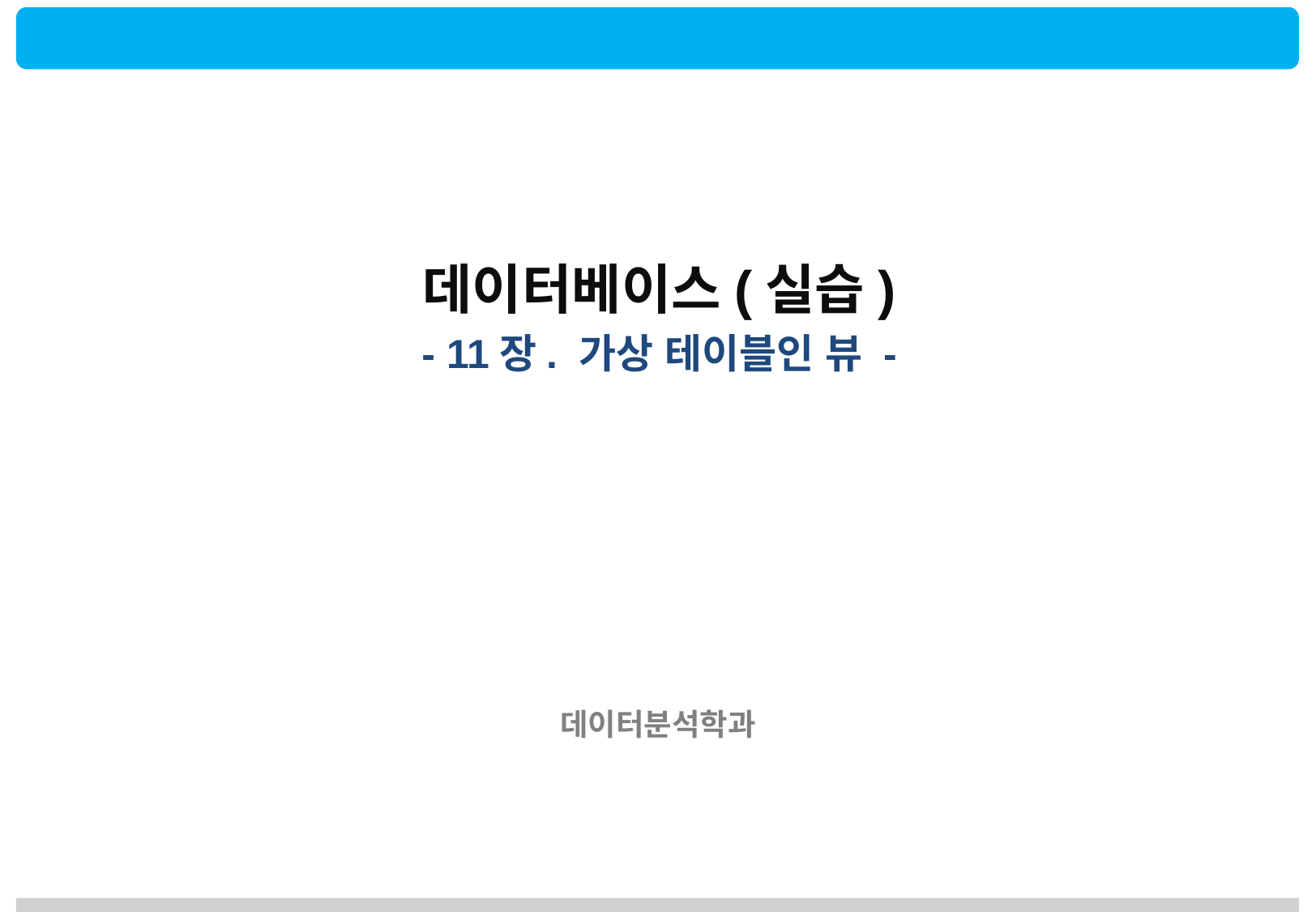

데이터베이스(실습)
- 11장. 가상 테이블인 뷰 -
데이터분석학과